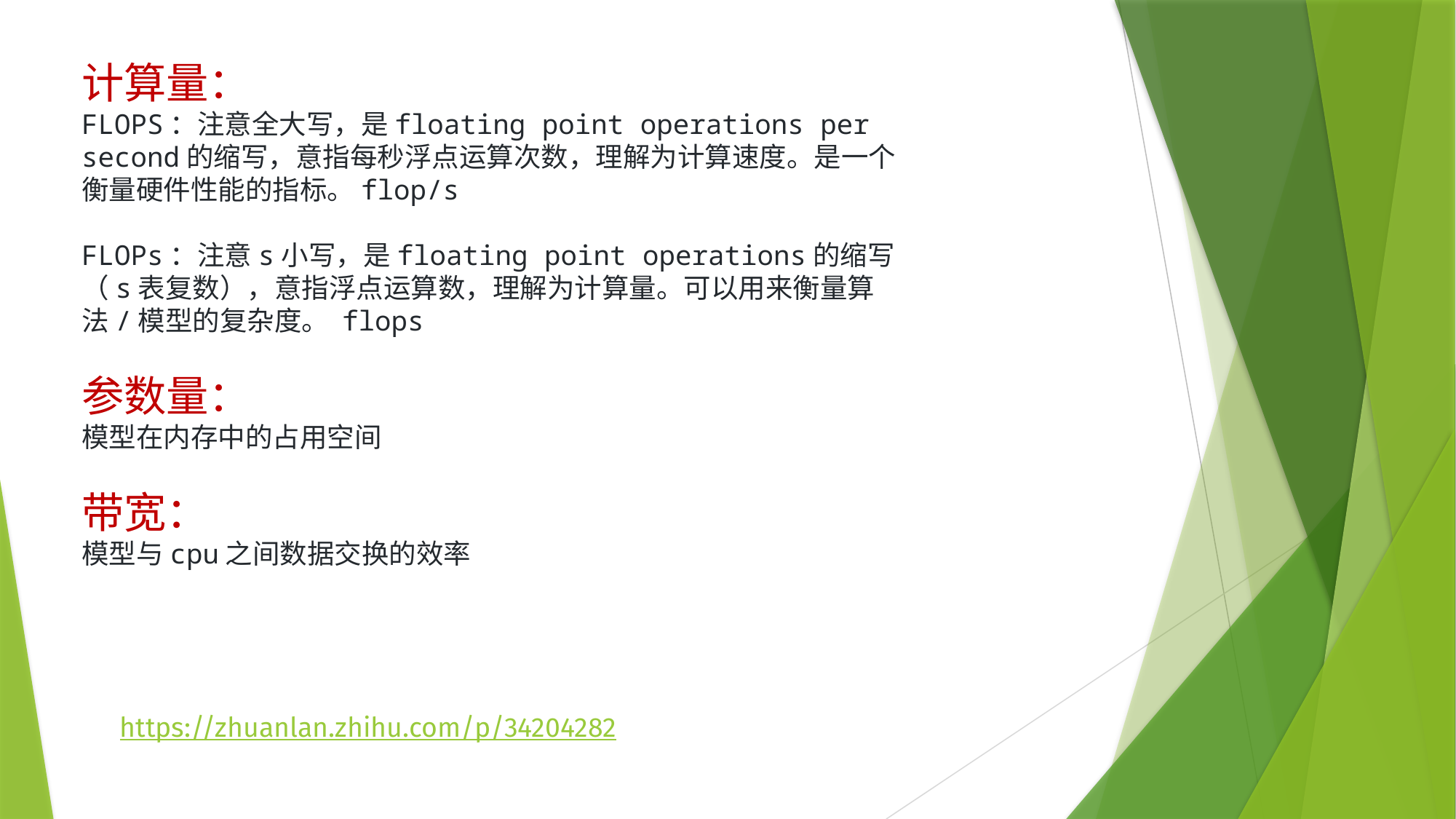

计算量：
FLOPS：注意全大写，是floating point operations per second的缩写，意指每秒浮点运算次数，理解为计算速度。是一个衡量硬件性能的指标。flop/s

FLOPs：注意s小写，是floating point operations的缩写（s表复数），意指浮点运算数，理解为计算量。可以用来衡量算法/模型的复杂度。 flops

参数量：
模型在内存中的占用空间

带宽：
模型与cpu之间数据交换的效率

https://zhuanlan.zhihu.com/p/34204282